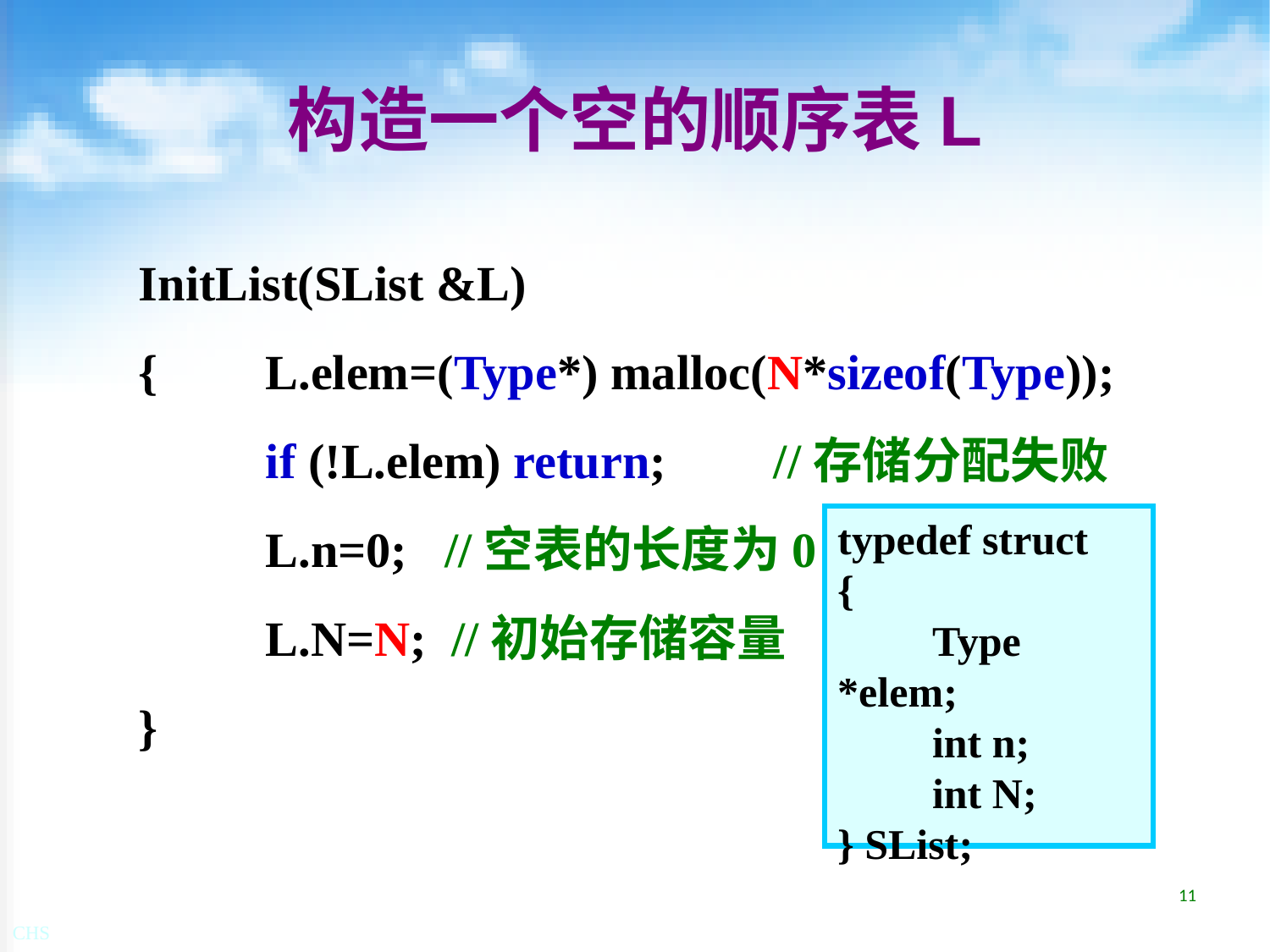

# 构造一个空的顺序表L
InitList(SList &L)
{	L.elem=(Type*) malloc(N*sizeof(Type));
	if (!L.elem) return; 	//存储分配失败
	L.n=0;   //空表的长度为0
	L.N=N;  //初始存储容量
}
typedef struct
{
　　Type *elem;
　　int n;
　　int N;
} SList;
11